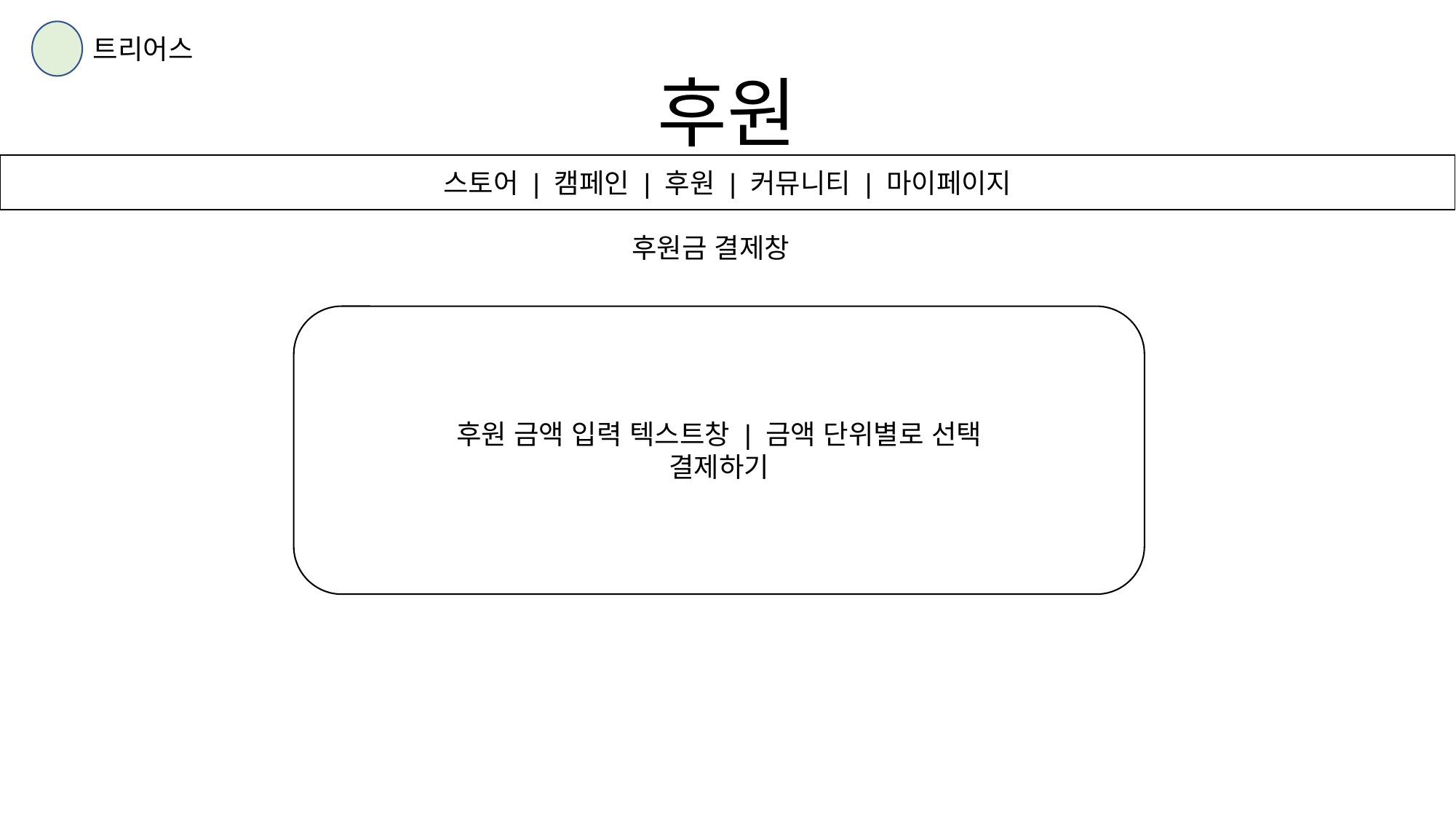

트리어스
후원
스토어 | 캠페인 | 후원 | 커뮤니티 | 마이페이지
후원금 결제창
후원 금액 입력 텍스트창 | 금액 단위별로 선택
결제하기